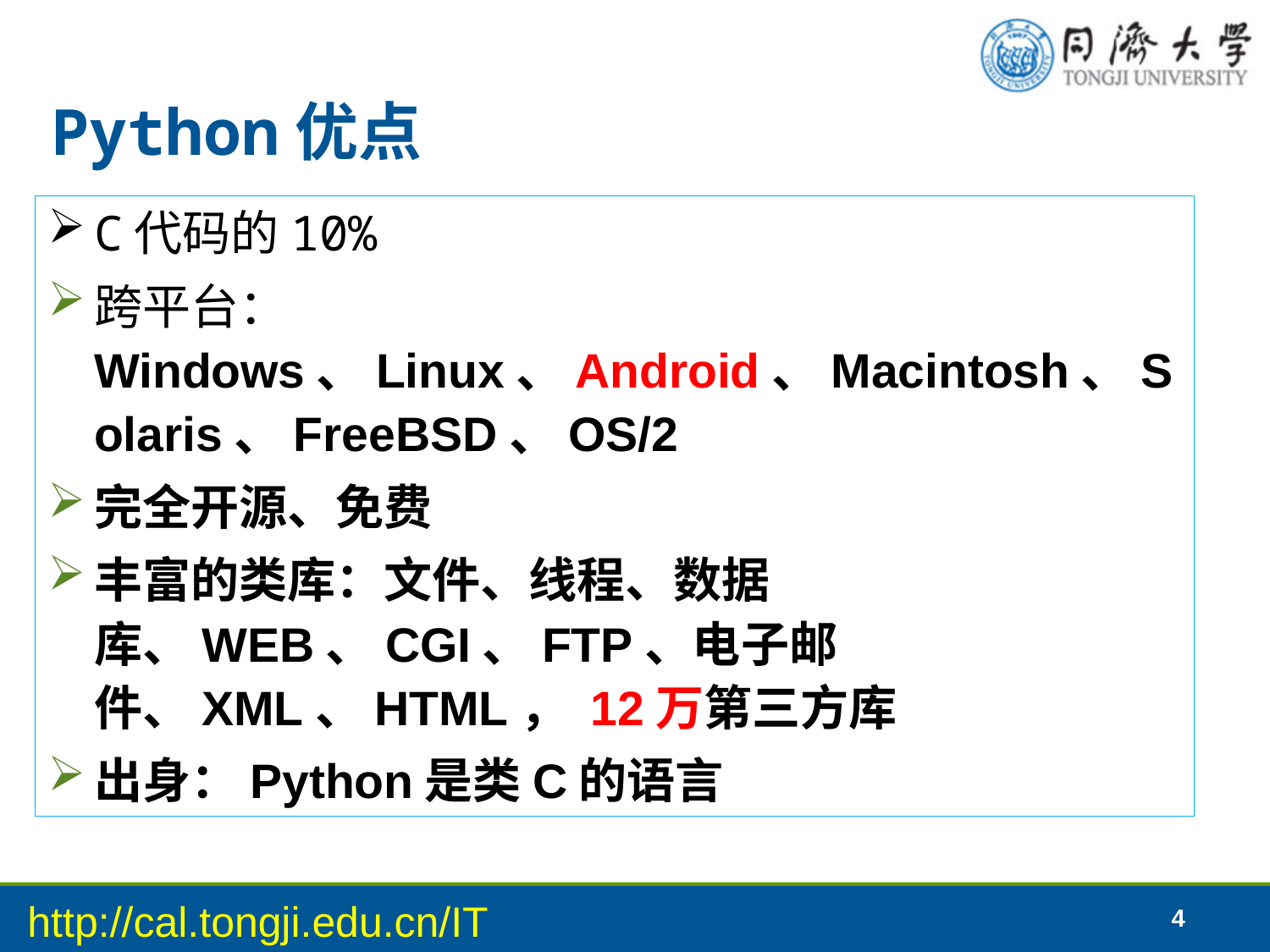

# Python优点
C代码的10%
跨平台：Windows、Linux、Android、Macintosh、Solaris、FreeBSD、OS/2
完全开源、免费
丰富的类库：文件、线程、数据库、WEB、CGI、FTP、电子邮件、XML、HTML， 12万第三方库
出身：Python是类C的语言